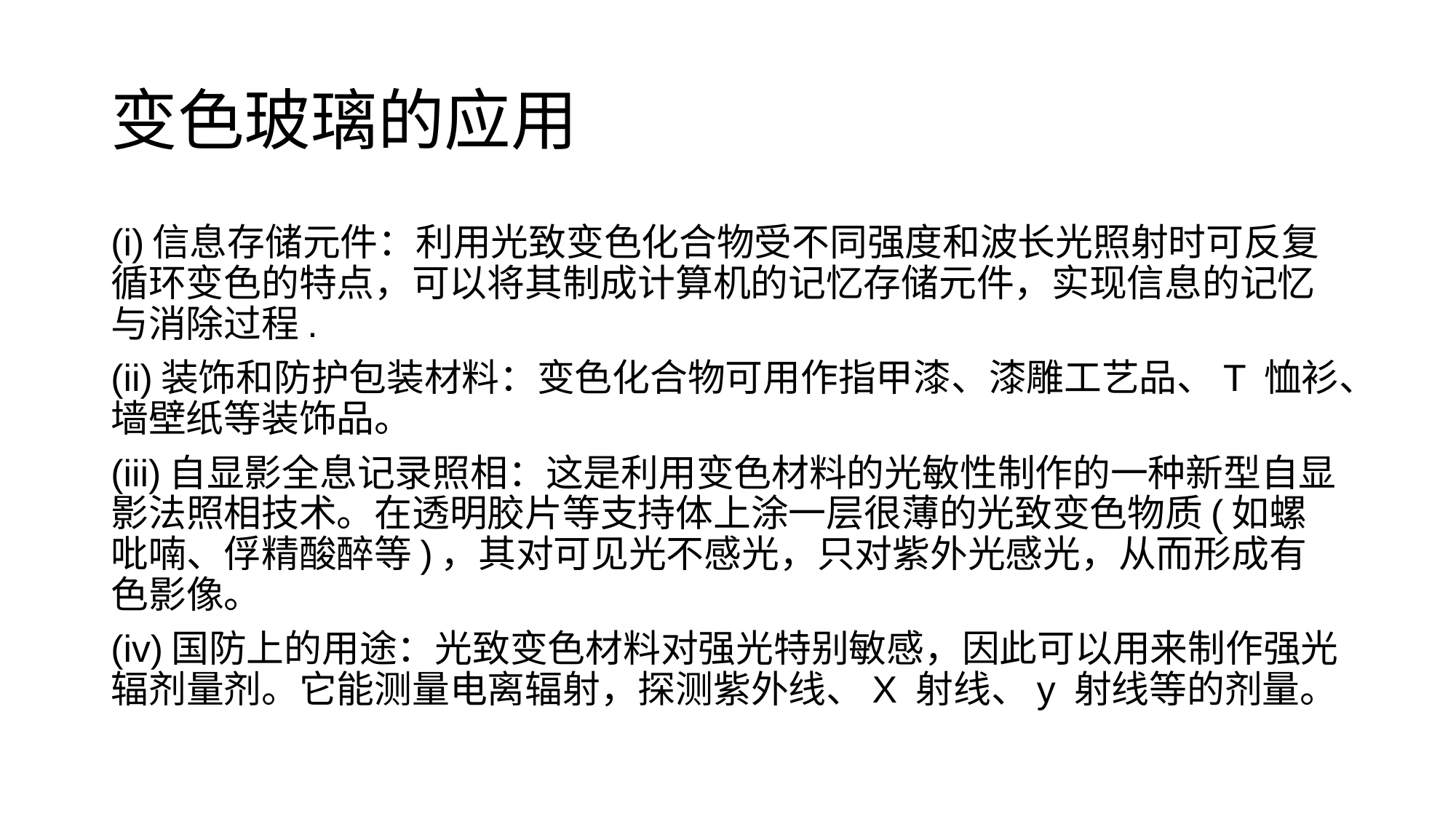

# 变色玻璃的应用
(i)信息存储元件：利用光致变色化合物受不同强度和波长光照射时可反复循环变色的特点，可以将其制成计算机的记忆存储元件，实现信息的记忆与消除过程.
(ii)装饰和防护包装材料：变色化合物可用作指甲漆、漆雕工艺品、T 恤衫、墙壁纸等装饰品。
(iii)自显影全息记录照相：这是利用变色材料的光敏性制作的一种新型自显影法照相技术。在透明胶片等支持体上涂一层很薄的光致变色物质(如螺吡喃、俘精酸醉等)，其对可见光不感光，只对紫外光感光，从而形成有色影像。
(iv)国防上的用途：光致变色材料对强光特别敏感，因此可以用来制作强光辐剂量剂。它能测量电离辐射，探测紫外线、X 射线、y 射线等的剂量。